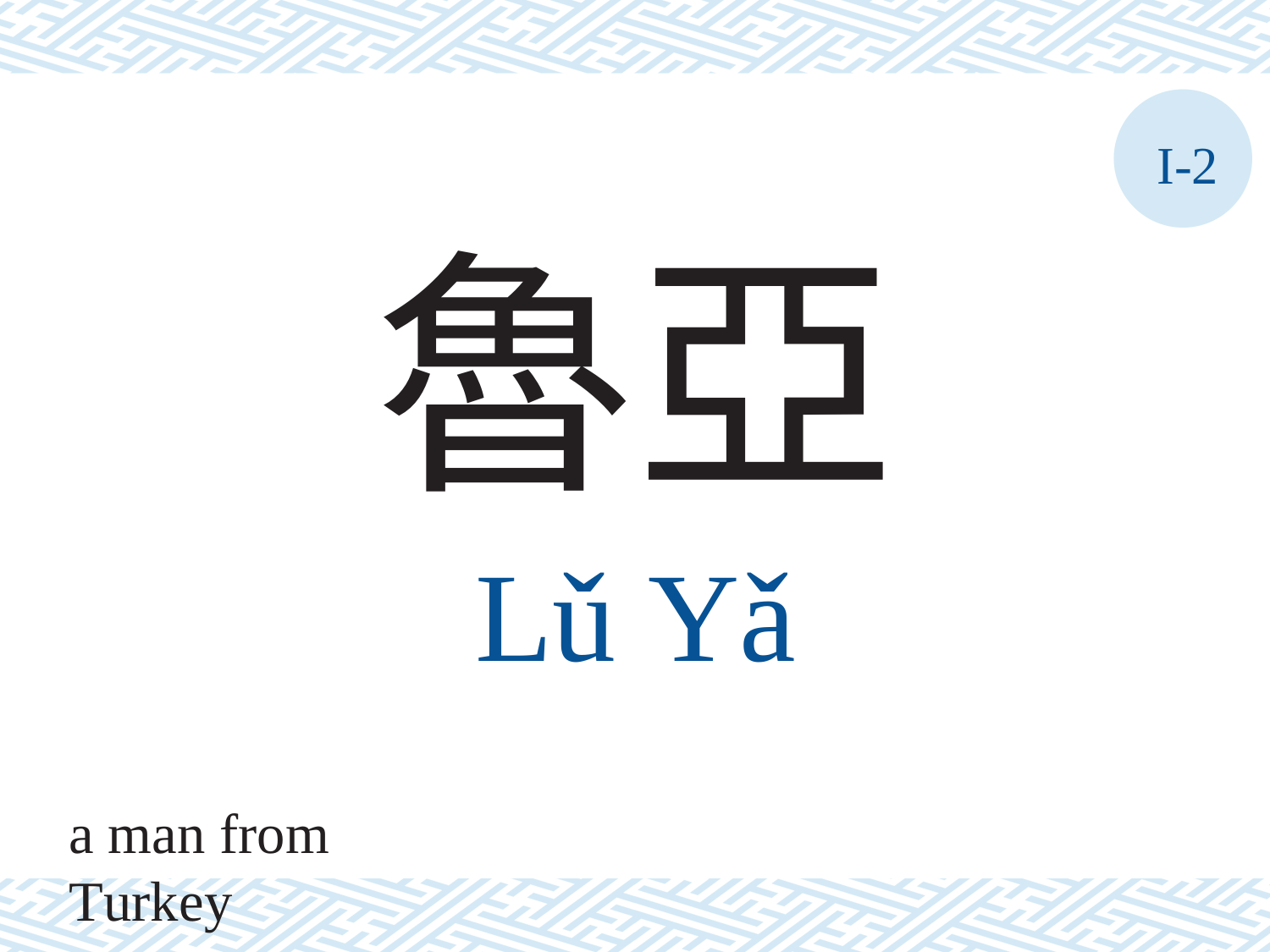

I-2
魯亞
Lǔ Yǎ
a man from Turkey